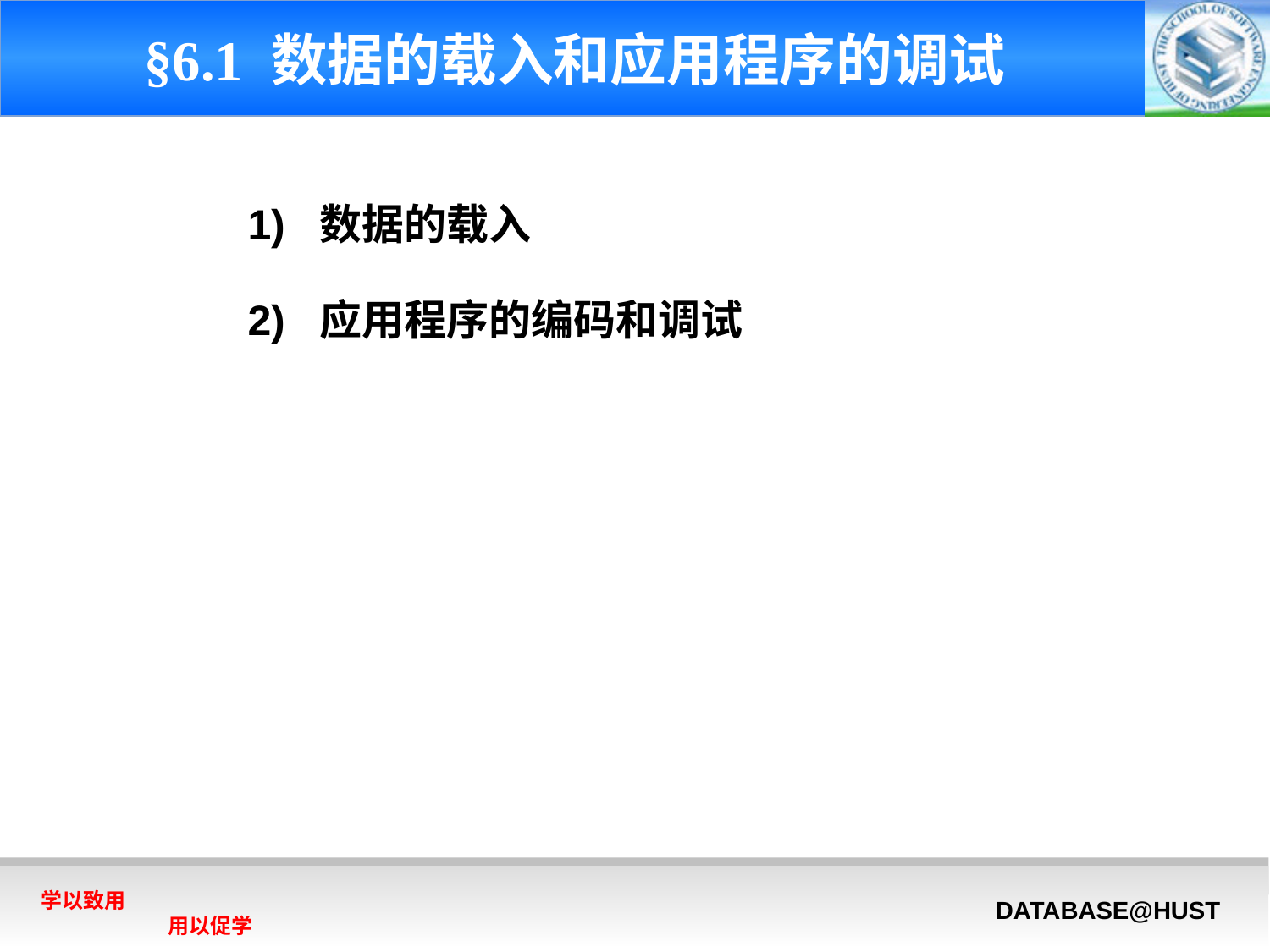

# §6.1 数据的载入和应用程序的调试
1)  数据的载入
2)  应用程序的编码和调试